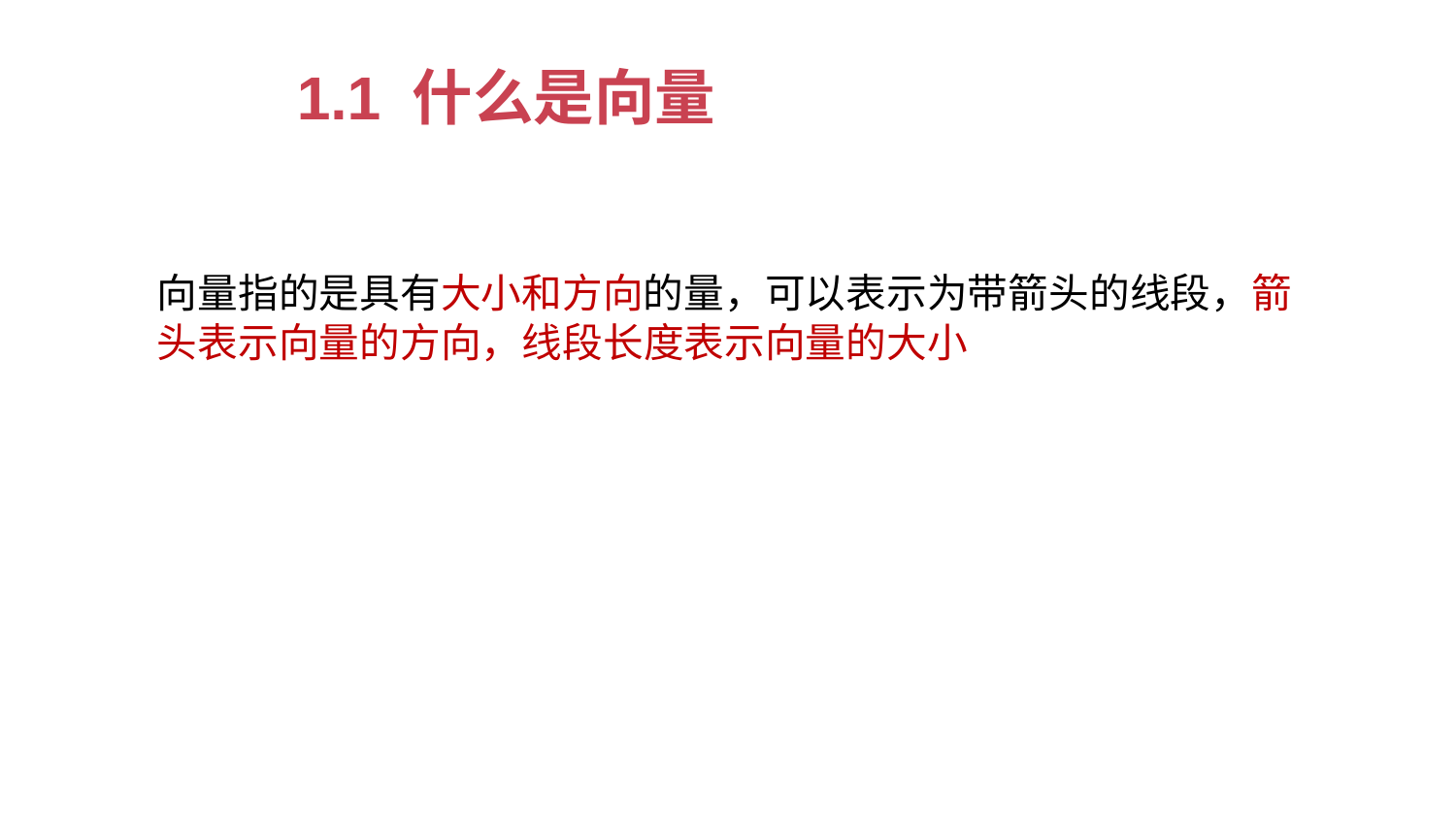

1.1 什么是向量
向量指的是具有大小和方向的量，可以表示为带箭头的线段，箭头表示向量的方向，线段长度表示向量的大小